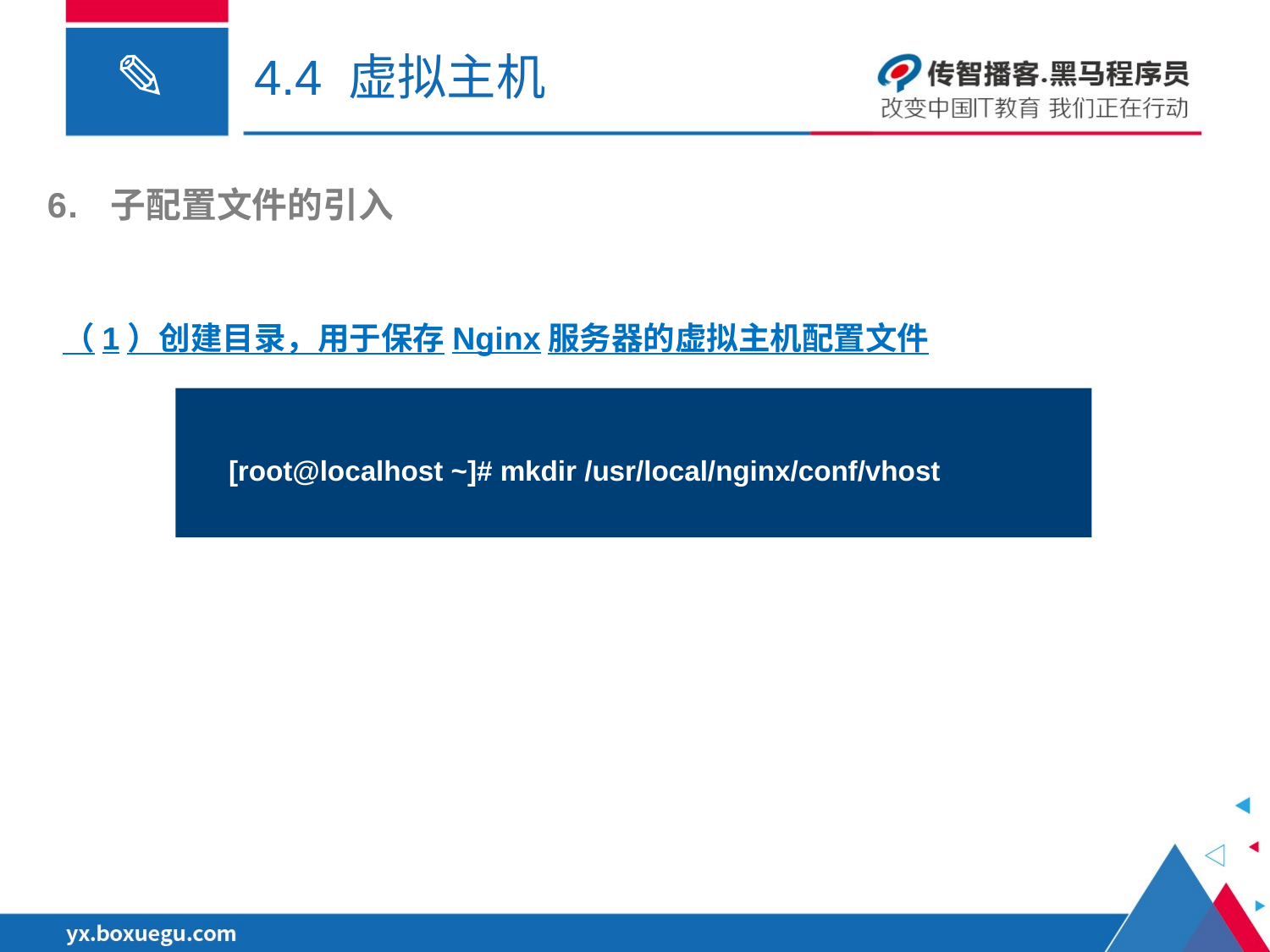

# 4.4 虚拟主机
子配置文件的引入
（1）创建目录，用于保存Nginx服务器的虚拟主机配置文件

[root@localhost ~]# mkdir /usr/local/nginx/conf/vhost